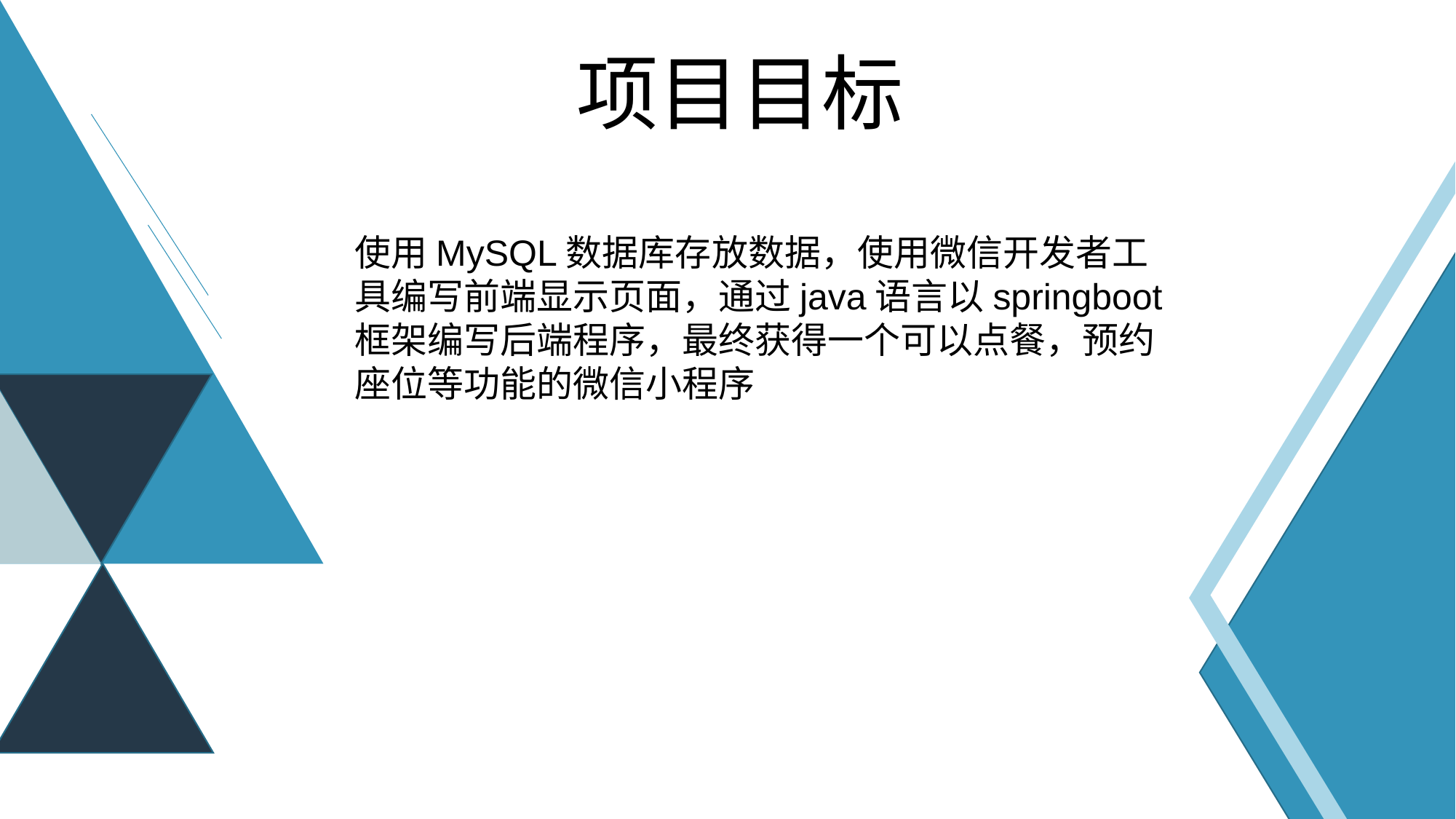

项目目标
使用MySQL数据库存放数据，使用微信开发者工具编写前端显示页面，通过java语言以springboot框架编写后端程序，最终获得一个可以点餐，预约座位等功能的微信小程序